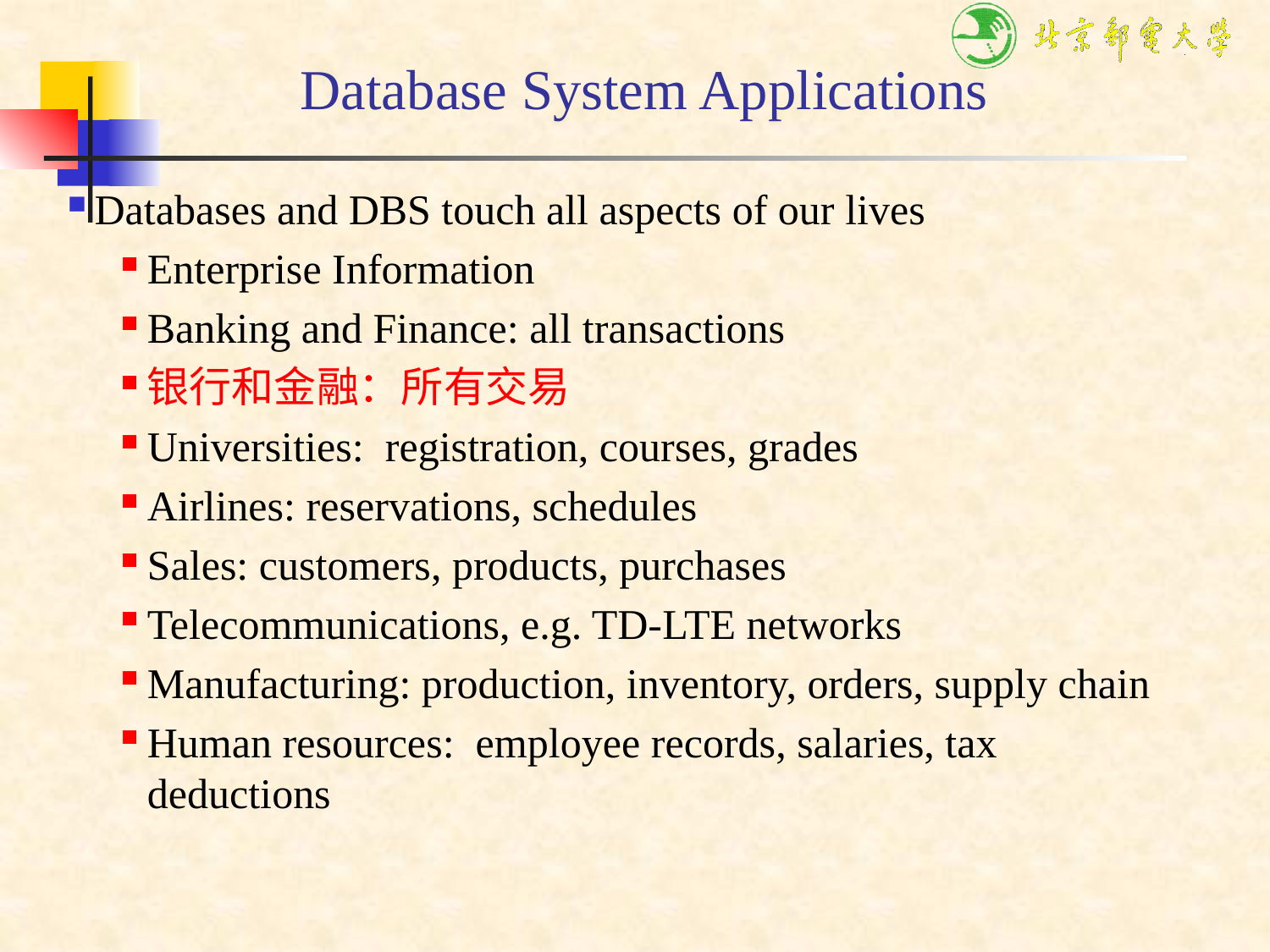

# Database System Applications
Databases and DBS touch all aspects of our lives
Enterprise Information
Banking and Finance: all transactions
银行和金融：所有交易
Universities:  registration, courses, grades
Airlines: reservations, schedules
Sales: customers, products, purchases
Telecommunications, e.g. TD-LTE networks
Manufacturing: production, inventory, orders, supply chain
Human resources:  employee records, salaries, tax deductions
22